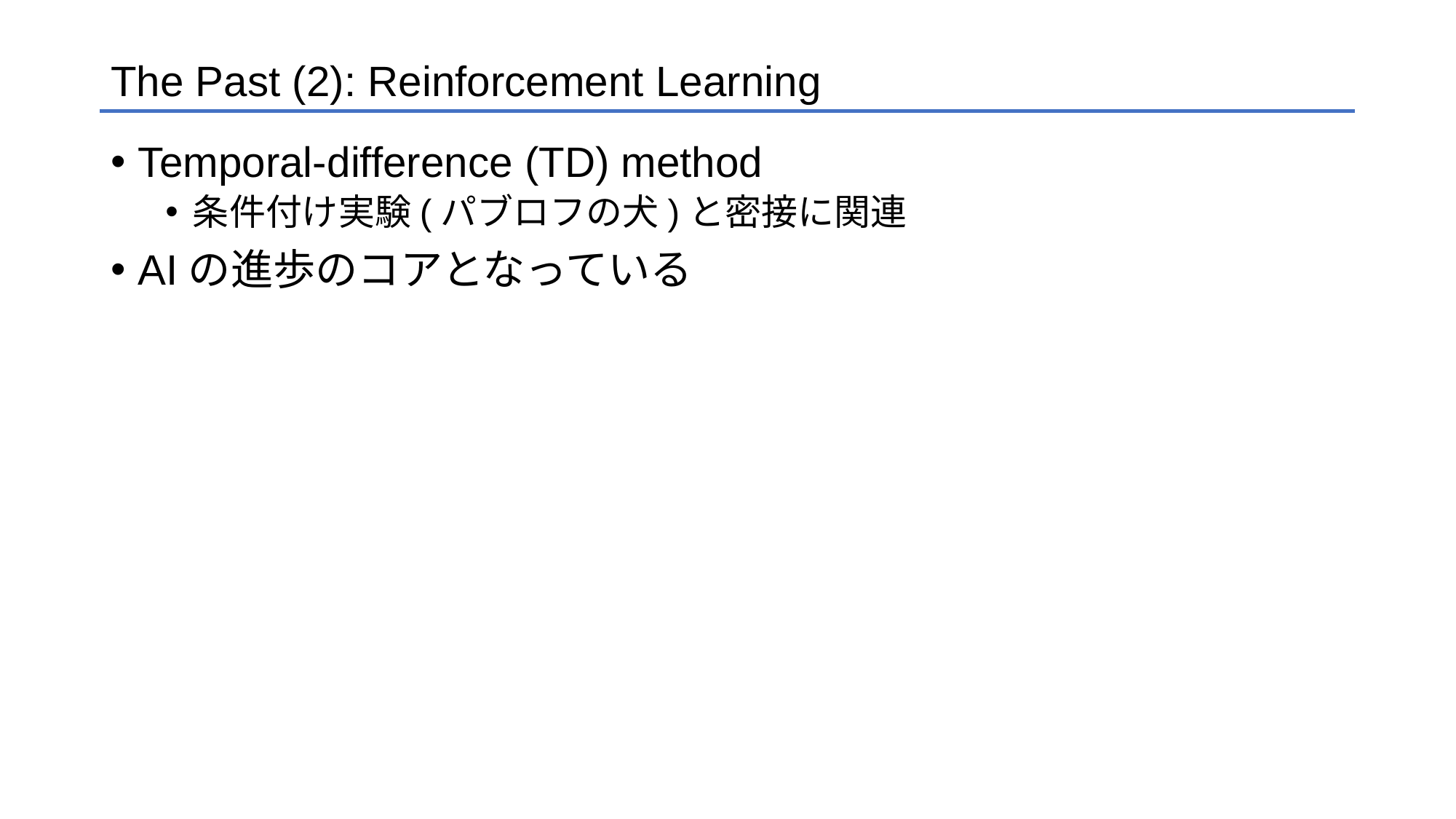

# The Past (2): Reinforcement Learning
Temporal-difference (TD) method
条件付け実験(パブロフの犬)と密接に関連
AIの進歩のコアとなっている